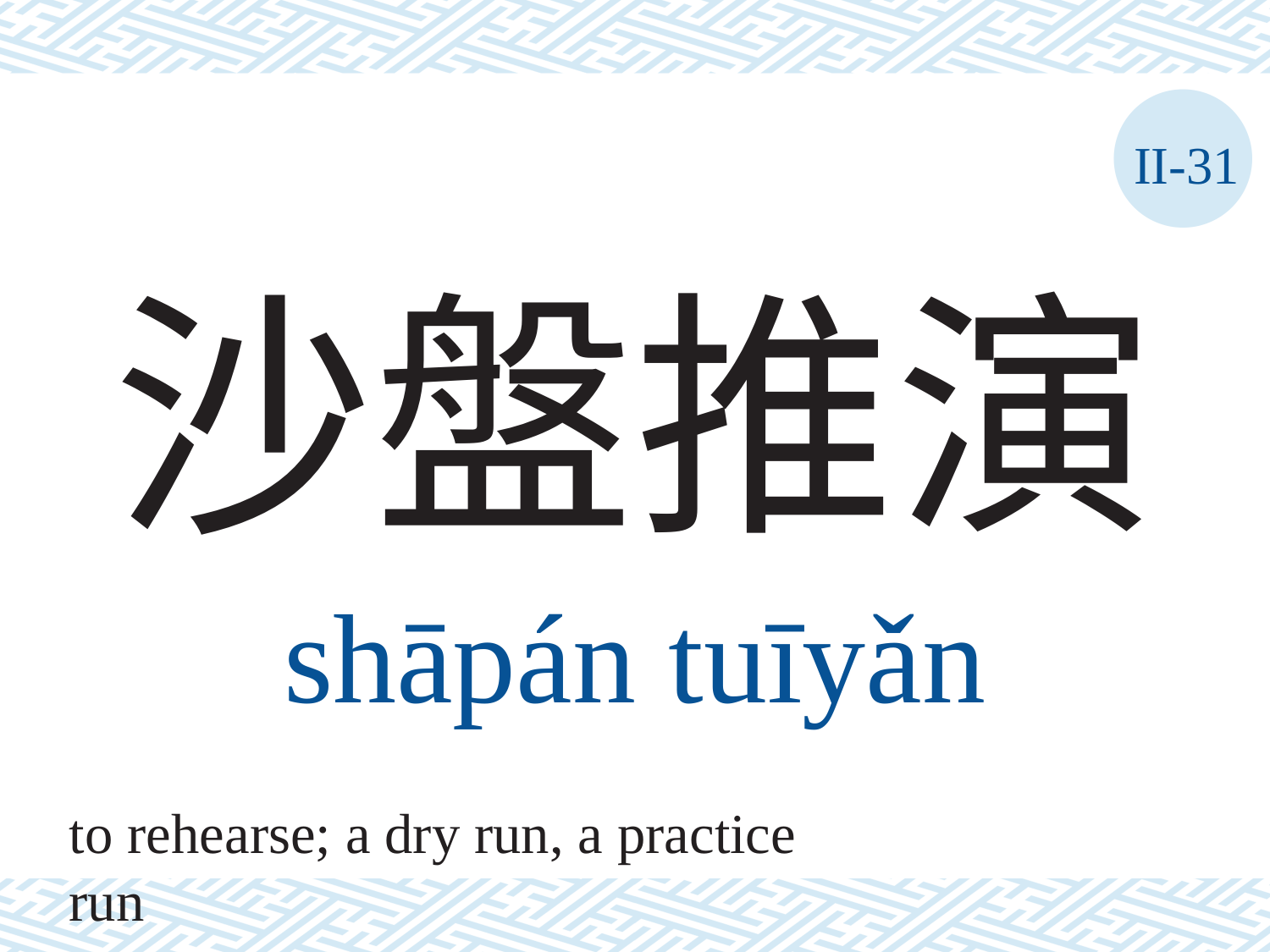

II-31
# 沙盤推演
shāpán	tuīyǎn
to rehearse; a dry run, a practice run